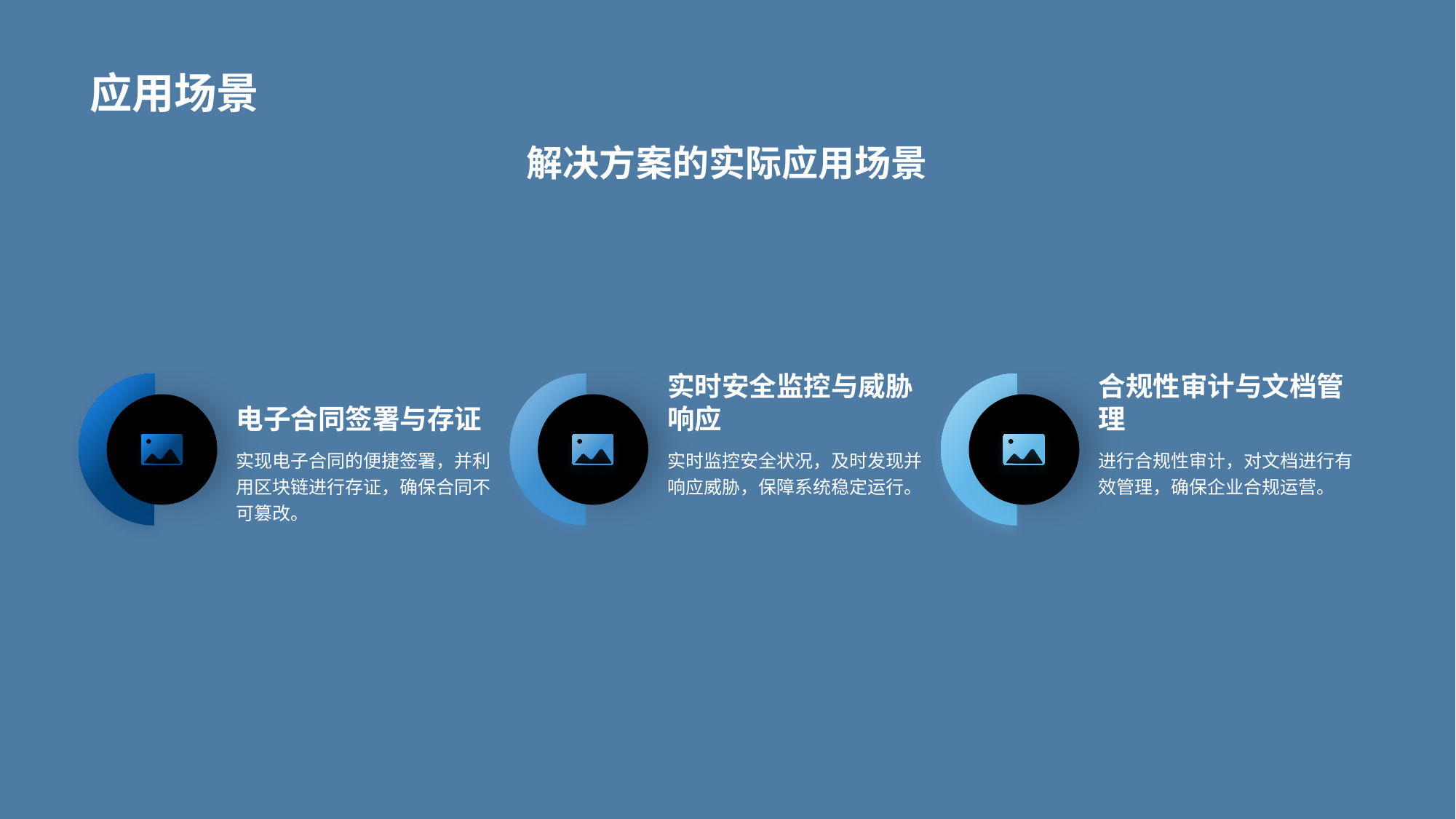

# 应用场景
解决方案的实际应用场景
电子合同签署与存证

实现电子合同的便捷签署，并利用区块链进行存证，确保合同不可篡改。
实时安全监控与威胁响应

实时监控安全状况，及时发现并响应威胁，保障系统稳定运行。
合规性审计与文档管理

进行合规性审计，对文档进行有效管理，确保企业合规运营。